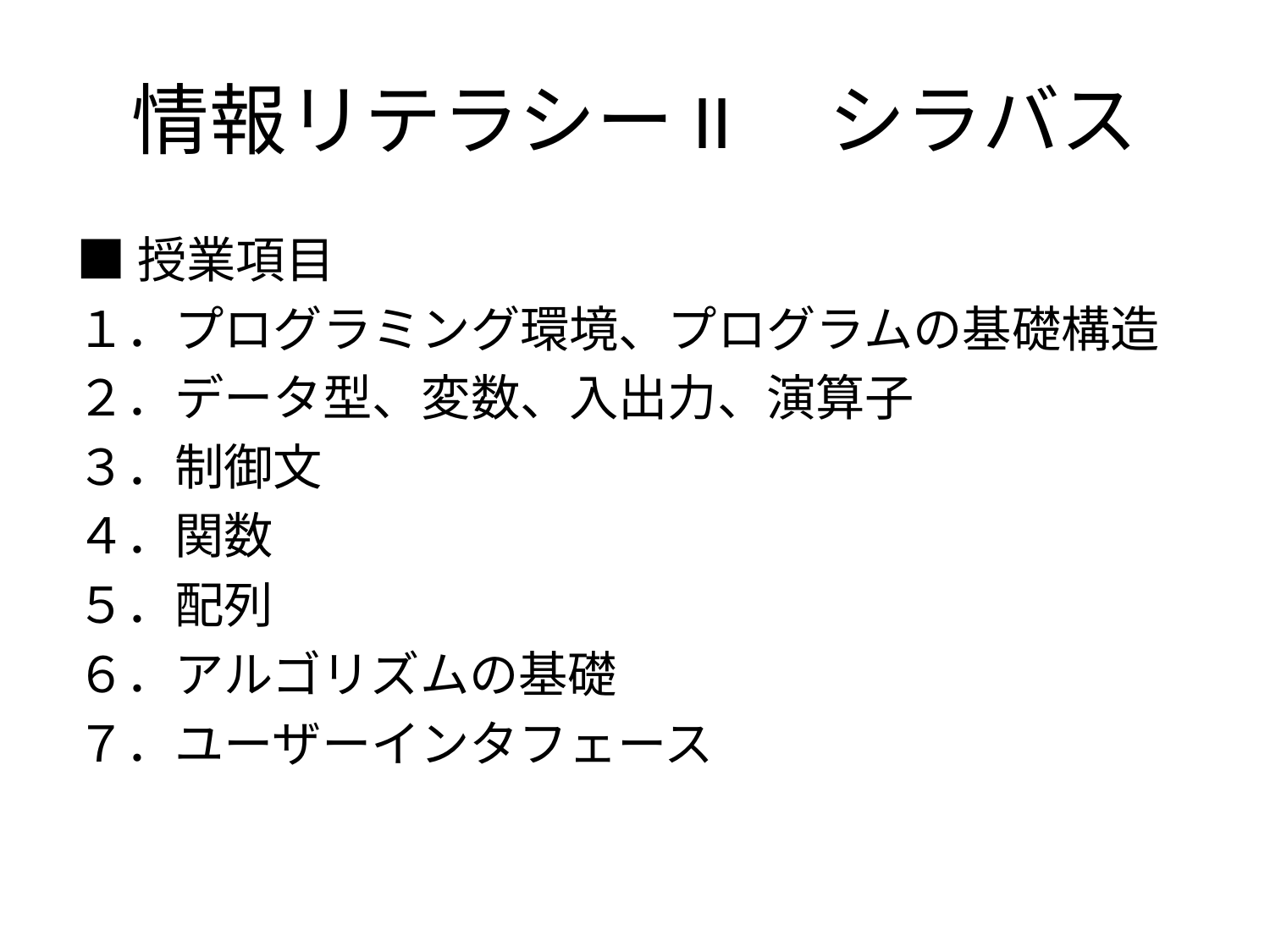

# 情報リテラシーII　シラバス
■授業項目
１．プログラミング環境、プログラムの基礎構造
２．データ型、変数、入出力、演算子
３．制御文
４．関数
５．配列
６．アルゴリズムの基礎
７．ユーザーインタフェース